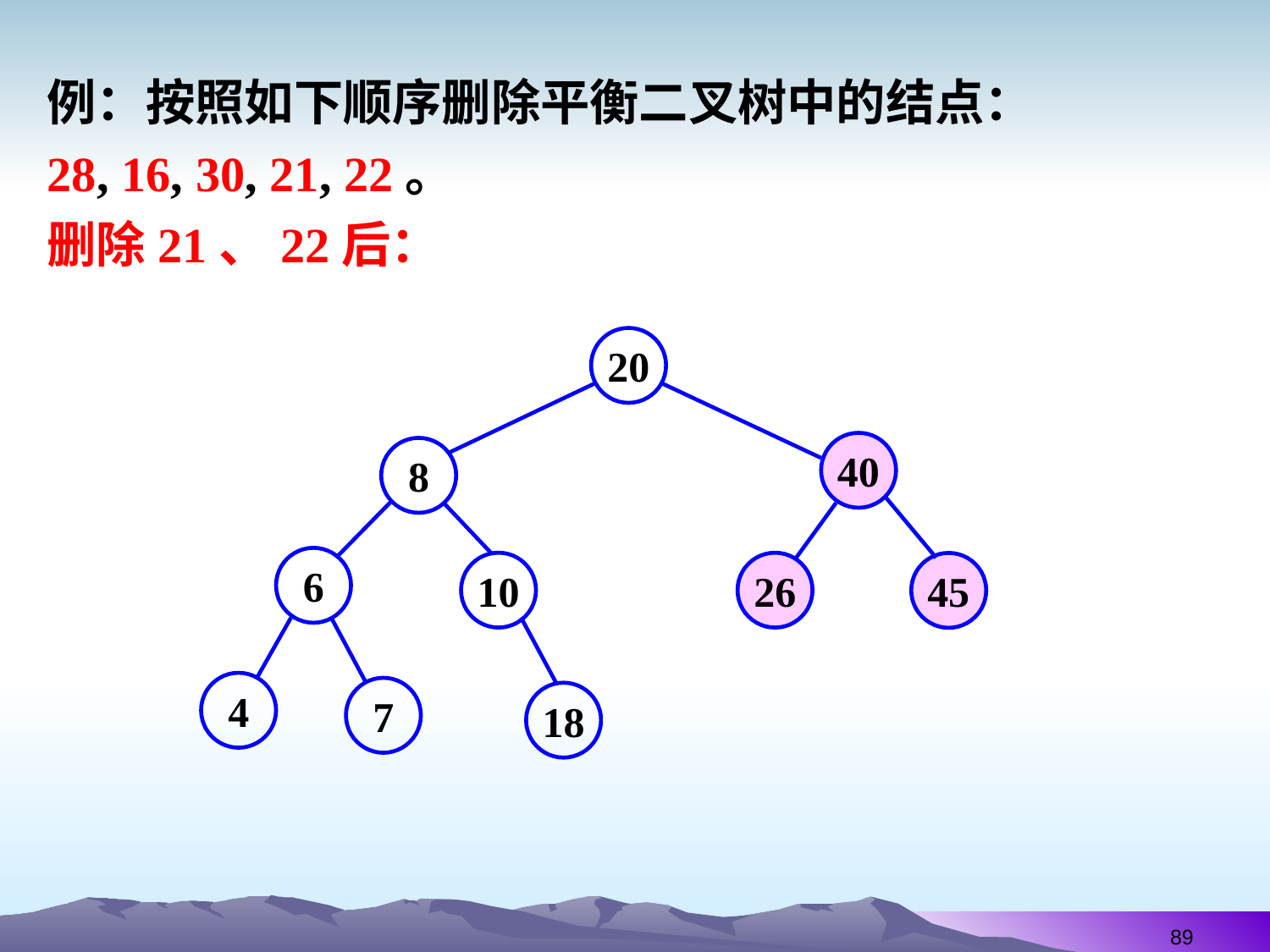

例：按照如下顺序删除平衡二叉树中的结点：
28, 16, 30, 21, 22。
删除21、22后：
20

40
8

6
10
26
45

4
7
18
89